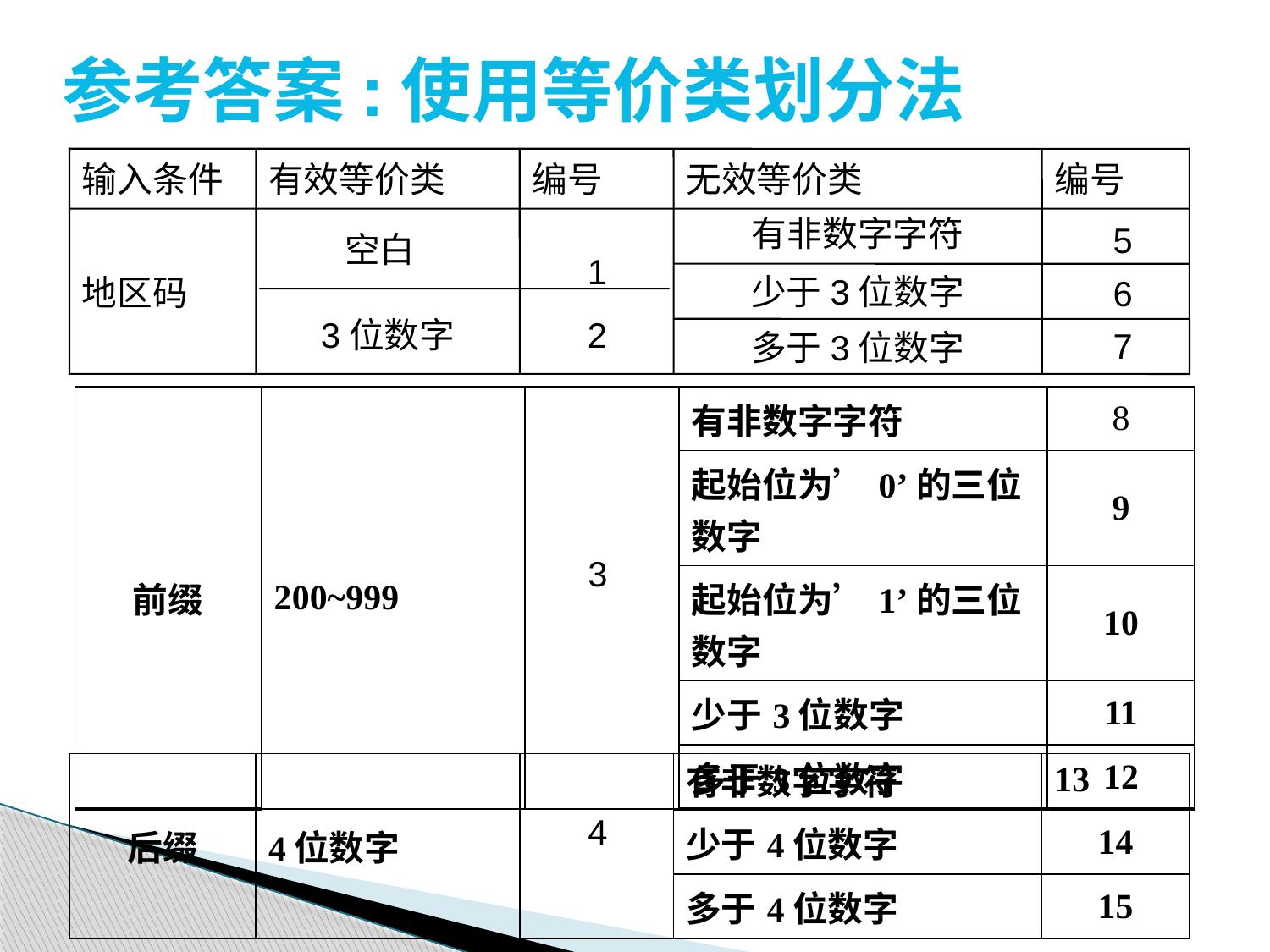

# 参考答案:使用等价类划分法
输入条件

有效等价类

编号

无效等价类

编号

地区码

  空白

3位数字

有非数字字符

少于3位数字

多于3位数字

5
6
7
1
2
| 前缀 | 200~999 |  | 有非数字字符 | 8 |
| --- | --- | --- | --- | --- |
|  |  |  | 起始位为’0’的三位数字 | 9 |
|  |  |  | 起始位为’1’的三位数字 | 10 |
|  |  |  | 少于3位数字 | 11 |
|  |  |  | 多于3位数字 | 12 |
3
| 后缀 | 4位数字 |  | 有非数字字符 | 13 |
| --- | --- | --- | --- | --- |
|  |  |  | 少于4位数字 | 14 |
|  |  |  | 多于4位数字 | 15 |
4